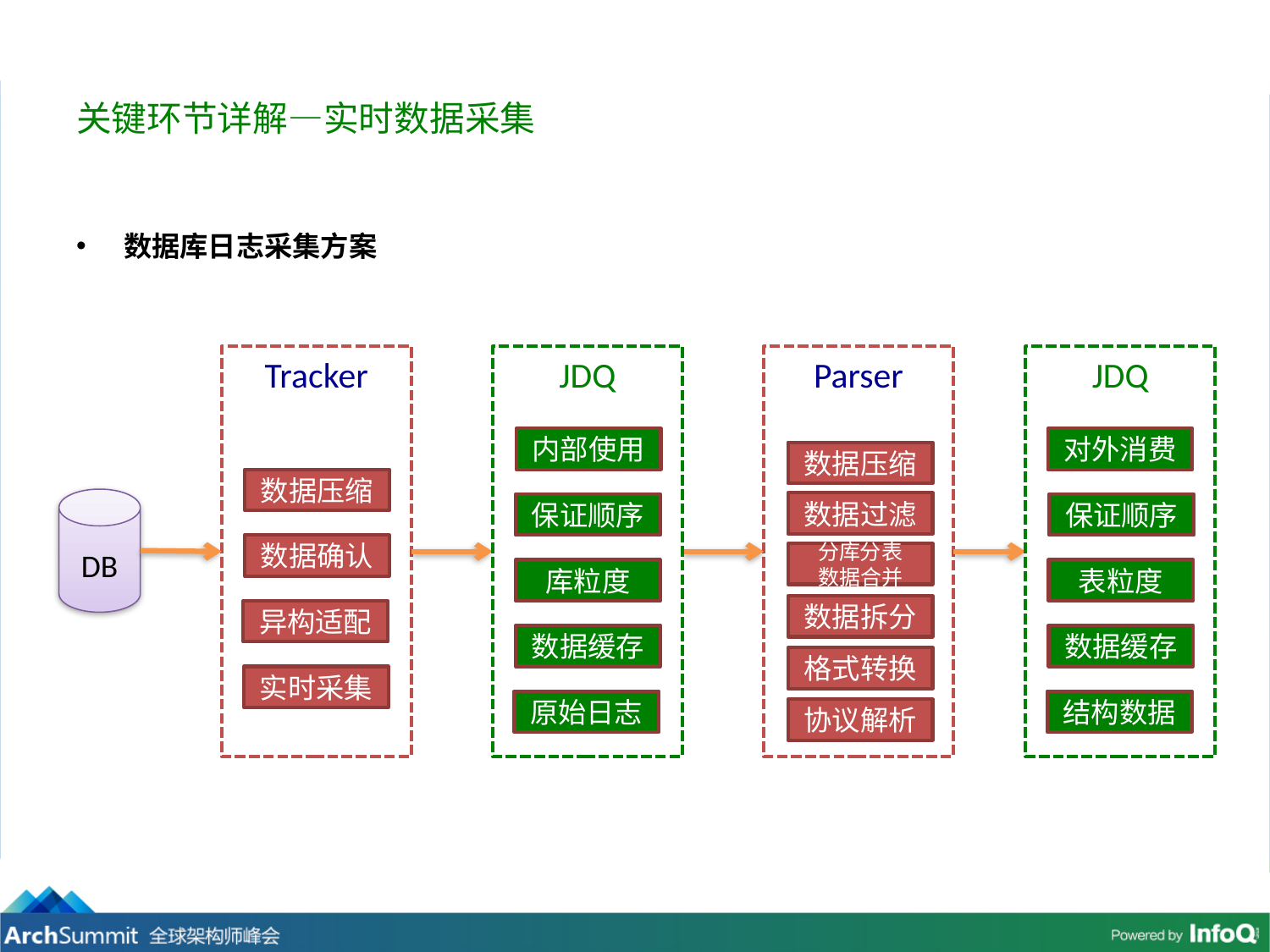

# 关键环节详解—实时数据采集
数据库日志采集方案
Tracker
数据压缩
数据确认
异构适配
实时采集
JDQ
内部使用
保证顺序
库粒度
数据缓存
原始日志
Parser
数据压缩
数据过滤
分库分表
数据合并
数据拆分
格式转换
协议解析
JDQ
对外消费
保证顺序
表粒度
数据缓存
结构数据

DB